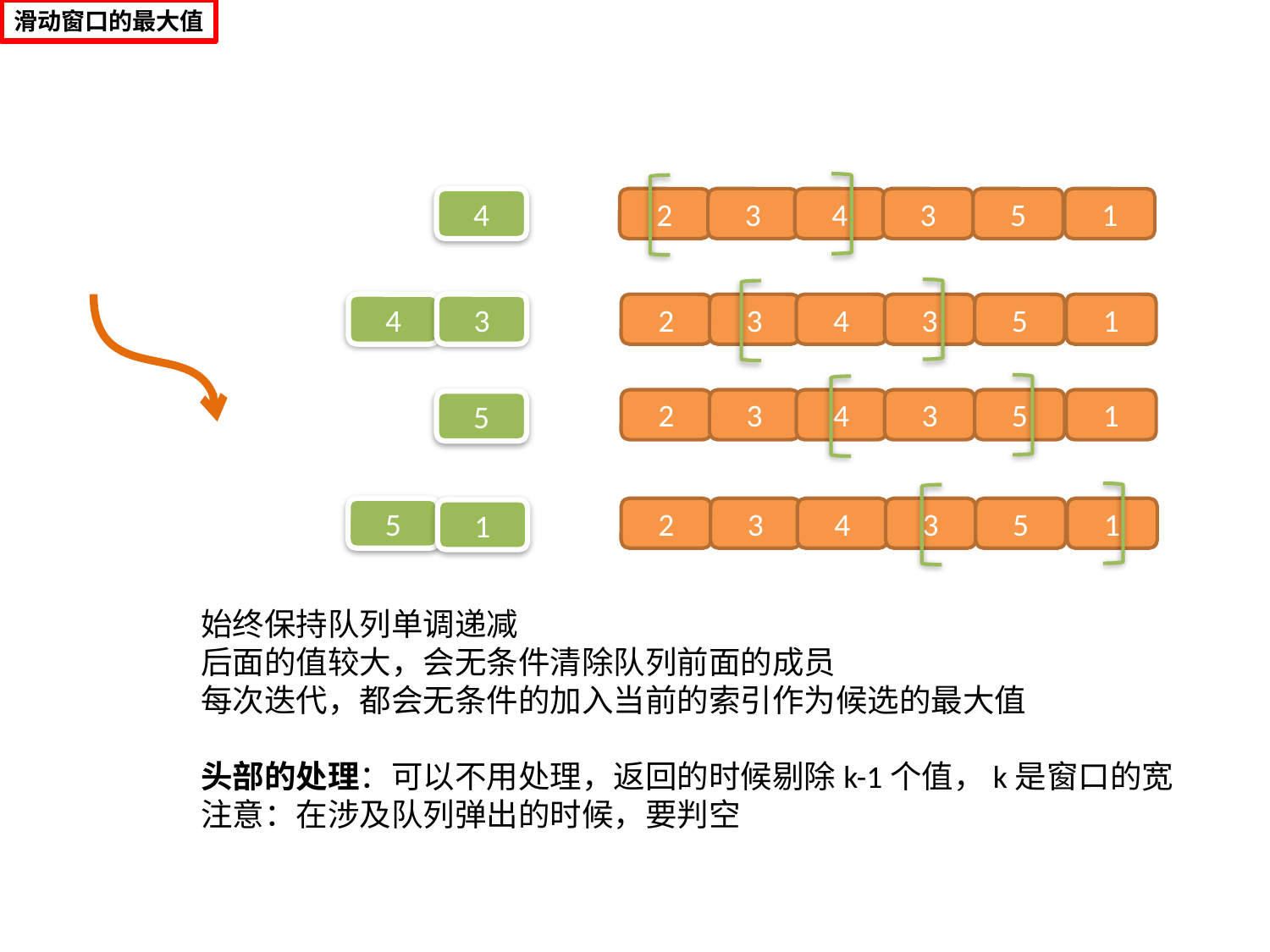

滑动窗口的最大值

4
2
3
4
3
5
1

4
3
2
3
4
3
5
1

2
3
4
3
5
1
5

5
2
3
4
3
5
1
1
始终保持队列单调递减
后面的值较大，会无条件清除队列前面的成员
每次迭代，都会无条件的加入当前的索引作为候选的最大值

头部的处理：可以不用处理，返回的时候剔除k-1个值，k是窗口的宽
注意：在涉及队列弹出的时候，要判空